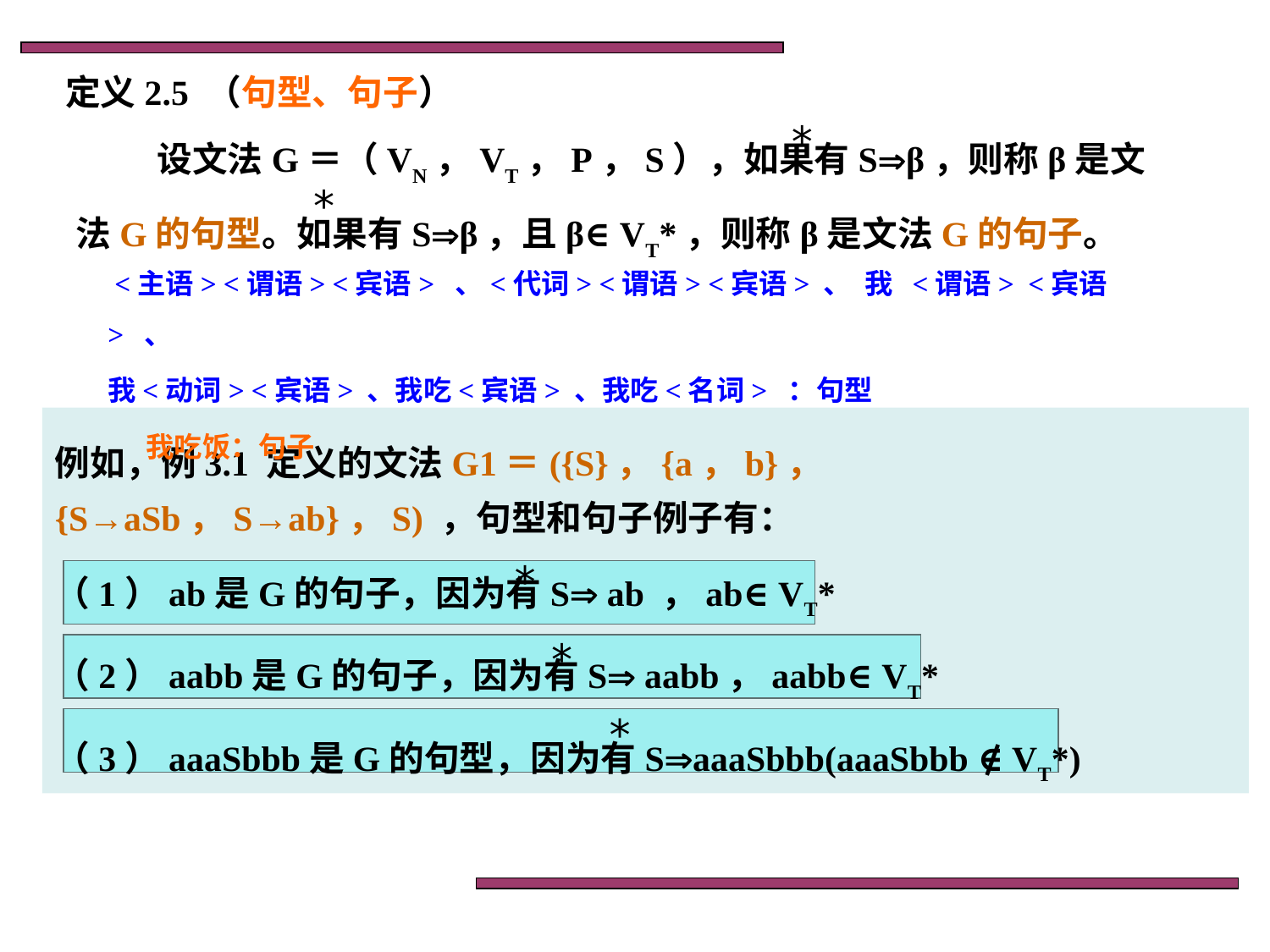

定义2.5 （句型、句子）
设文法G＝（VN，VT，P，S），如果有S⇒β，则称β是文法G的句型。如果有S⇒β，且β∈VT*，则称β是文法G的句子。
*
*
 <主语> <谓语> <宾语>  、<代词> <谓语> <宾语> 、  我  <谓语>  <宾语>  、
我<动词> <宾语> 、我吃<宾语> 、我吃<名词>  ：句型
     我吃饭：句子

例如，例3.1 定义的文法G1＝({S}，{a，b}，{S→aSb，S→ab}，S) ，句型和句子例子有：
（1）ab是G的句子，因为有S⇒ ab ，ab∈VT*
（2）aabb是G的句子，因为有S⇒ aabb，aabb∈VT*
（3）aaaSbbb是G的句型，因为有S⇒aaaSbbb(aaaSbbb ∉ VT*)
*

*

*